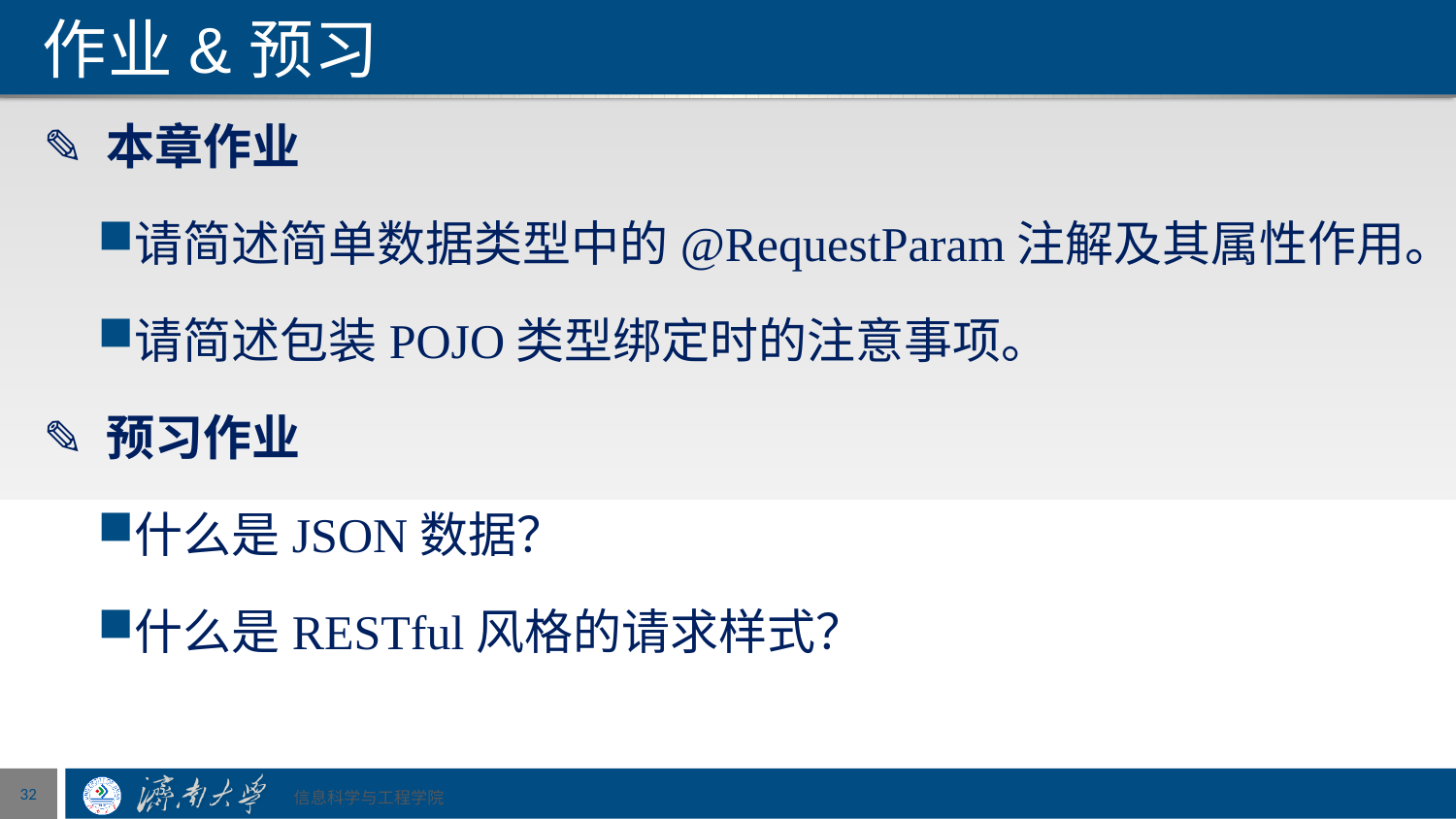

# 作业&预习
✎ 本章作业
请简述简单数据类型中的@RequestParam注解及其属性作用。
请简述包装POJO类型绑定时的注意事项。
✎ 预习作业
什么是JSON数据？
什么是RESTful风格的请求样式？